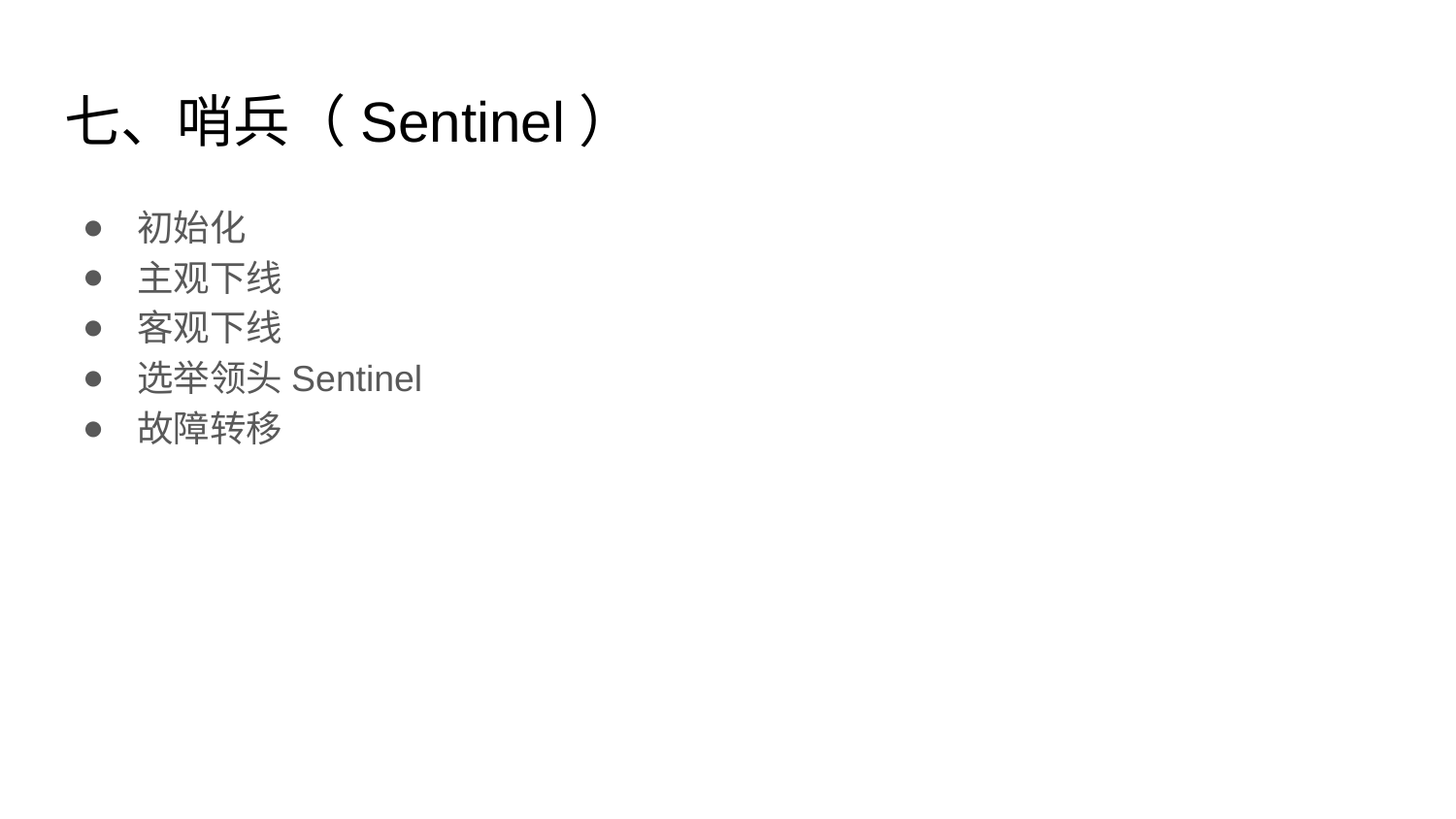

# 七、哨兵（Sentinel）
初始化
主观下线
客观下线
选举领头Sentinel
故障转移